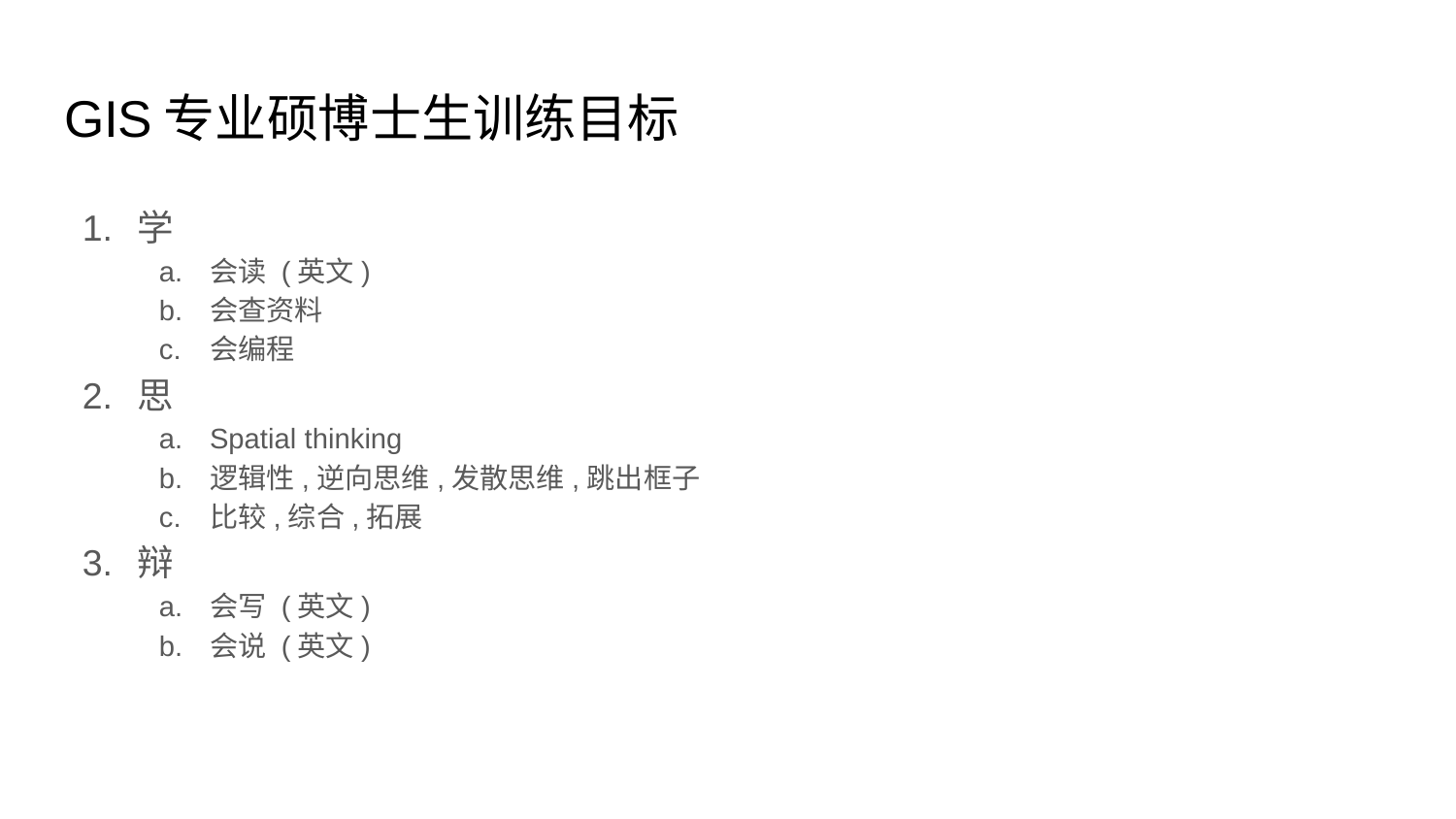

# GIS专业硕博士生训练目标
学
会读 (英文)
会查资料
会编程
思
Spatial thinking
逻辑性,逆向思维,发散思维,跳出框子
比较,综合,拓展
辩
会写 (英文)
会说 (英文)